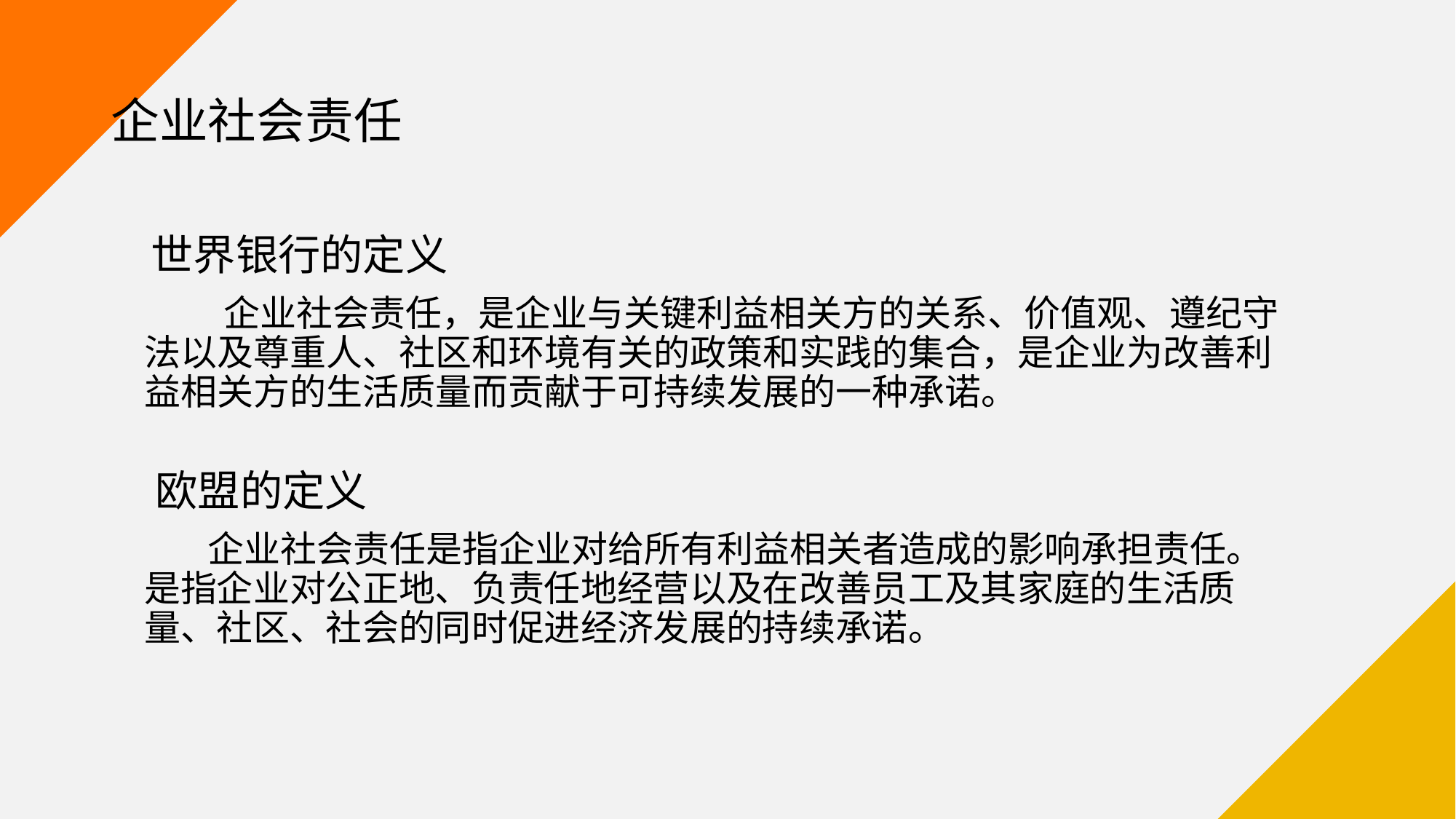

# 企业社会责任
    世界银行的定义
            企业社会责任，是企业与关键利益相关方的关系、价值观、遵纪守法以及尊重人、社区和环境有关的政策和实践的集合，是企业为改善利益相关方的生活质量而贡献于可持续发展的一种承诺。
   欧盟的定义
          企业社会责任是指企业对给所有利益相关者造成的影响承担责任。是指企业对公正地、负责任地经营以及在改善员工及其家庭的生活质量、社区、社会的同时促进经济发展的持续承诺。